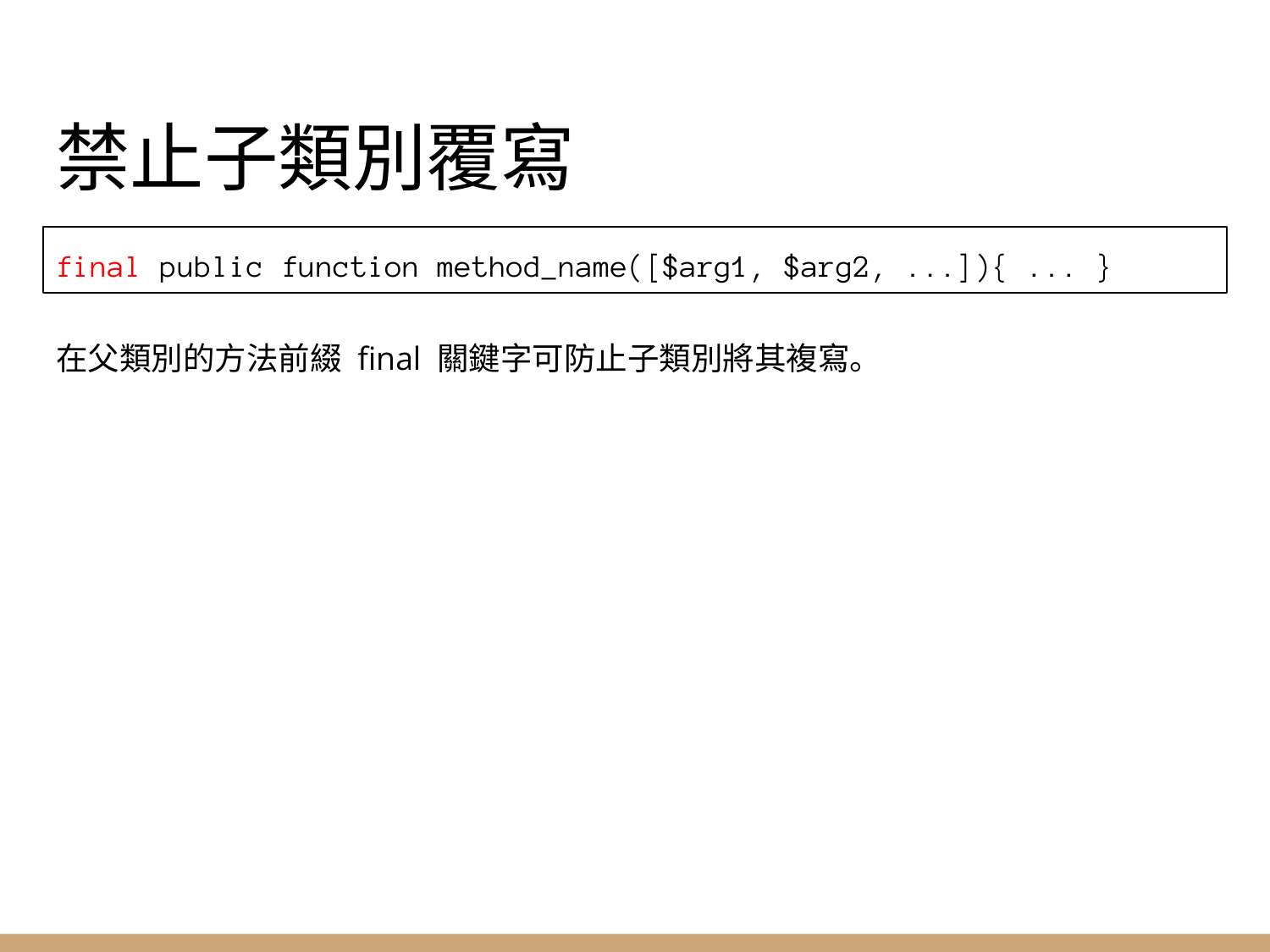

# 禁止子類別覆寫
final public function method_name([$arg1, $arg2, ...]){ ... }
在父類別的方法前綴 final 關鍵字可防止子類別將其複寫。